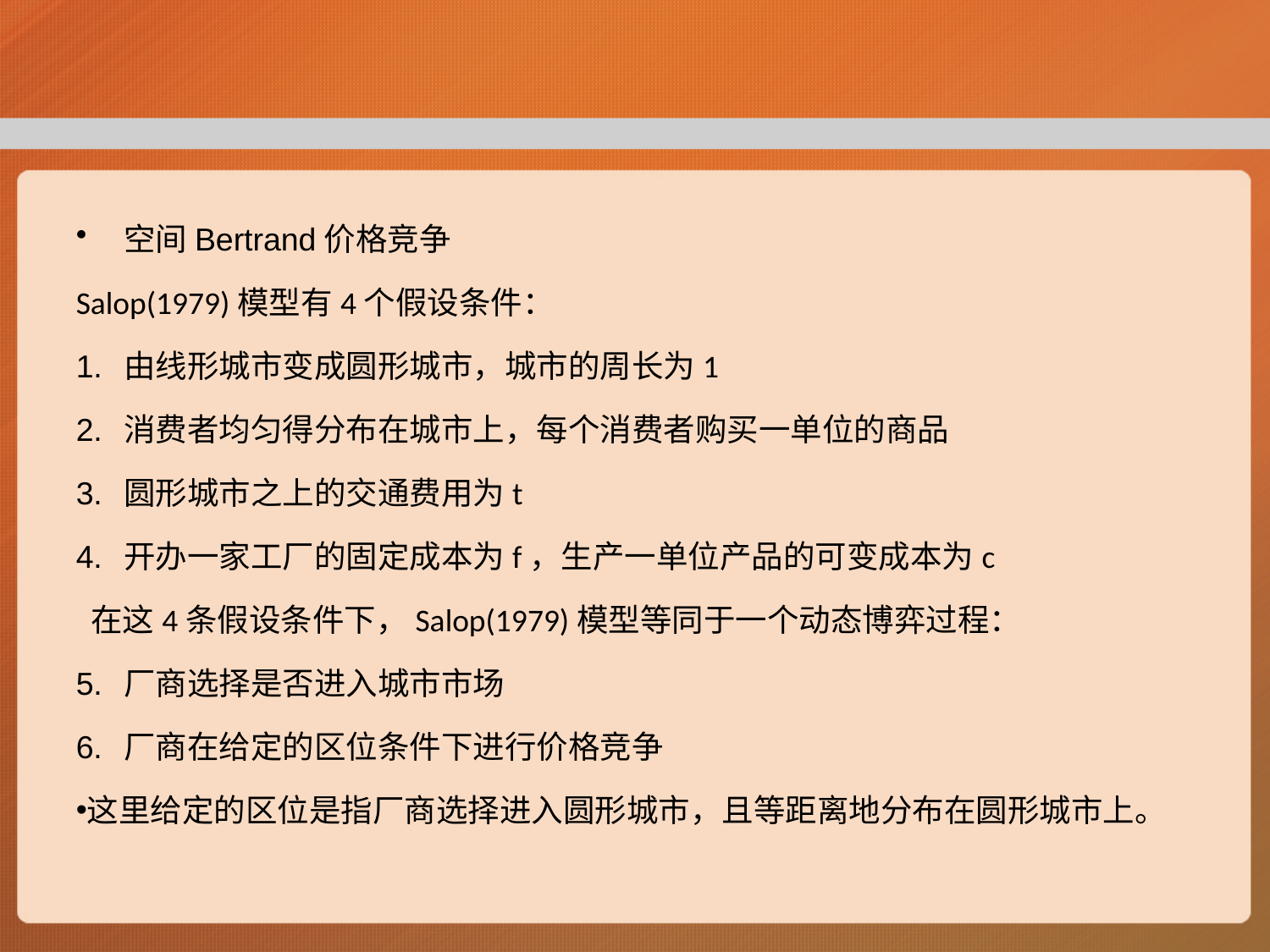

空间Bertrand价格竞争
Salop(1979)模型有4个假设条件：
由线形城市变成圆形城市，城市的周长为1
消费者均匀得分布在城市上，每个消费者购买一单位的商品
圆形城市之上的交通费用为t
开办一家工厂的固定成本为f，生产一单位产品的可变成本为c
 在这4条假设条件下，Salop(1979)模型等同于一个动态博弈过程：
厂商选择是否进入城市市场
厂商在给定的区位条件下进行价格竞争
这里给定的区位是指厂商选择进入圆形城市，且等距离地分布在圆形城市上。